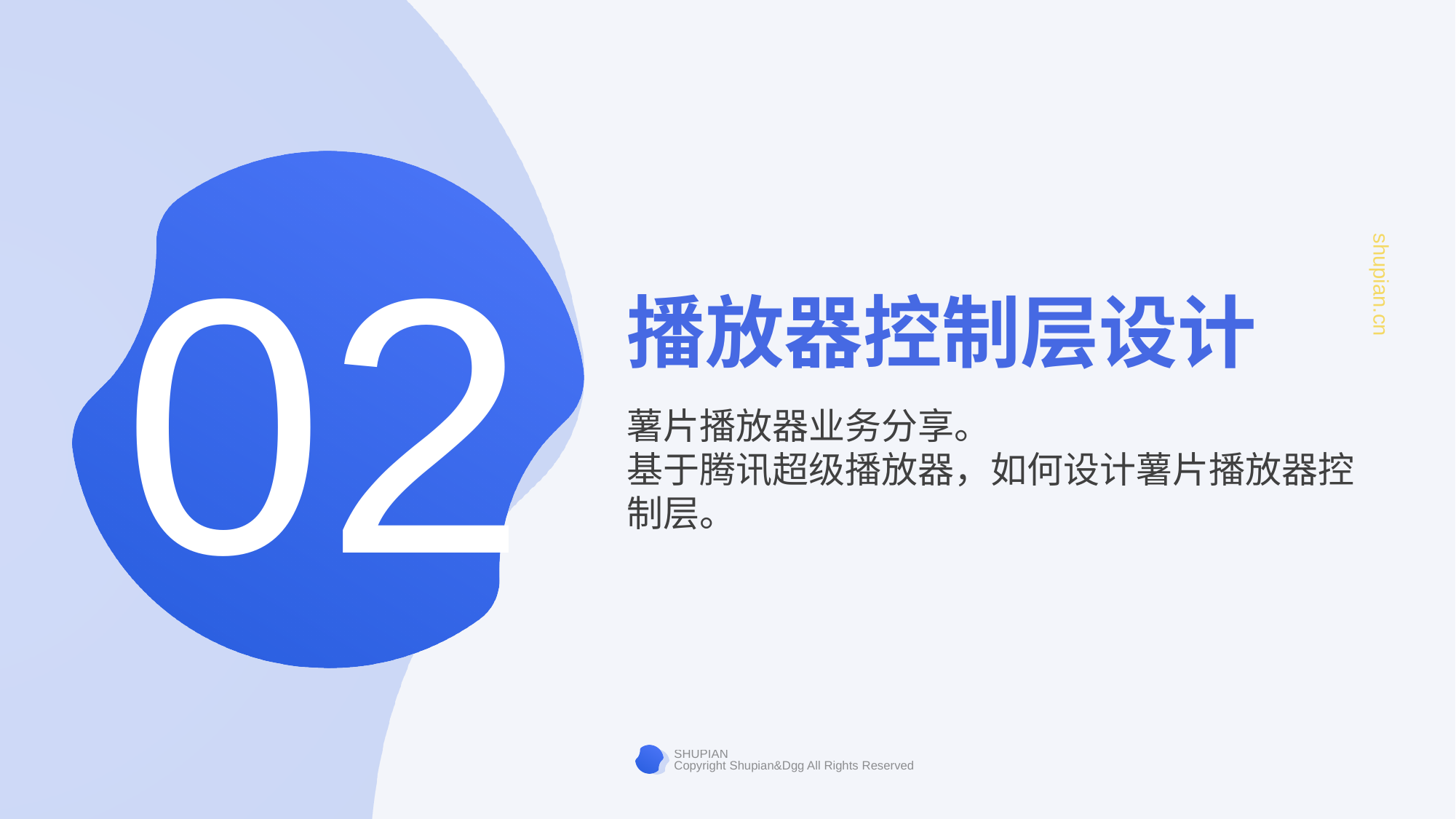

02
播放器控制层设计
薯片播放器业务分享。
基于腾讯超级播放器，如何设计薯片播放器控制层。